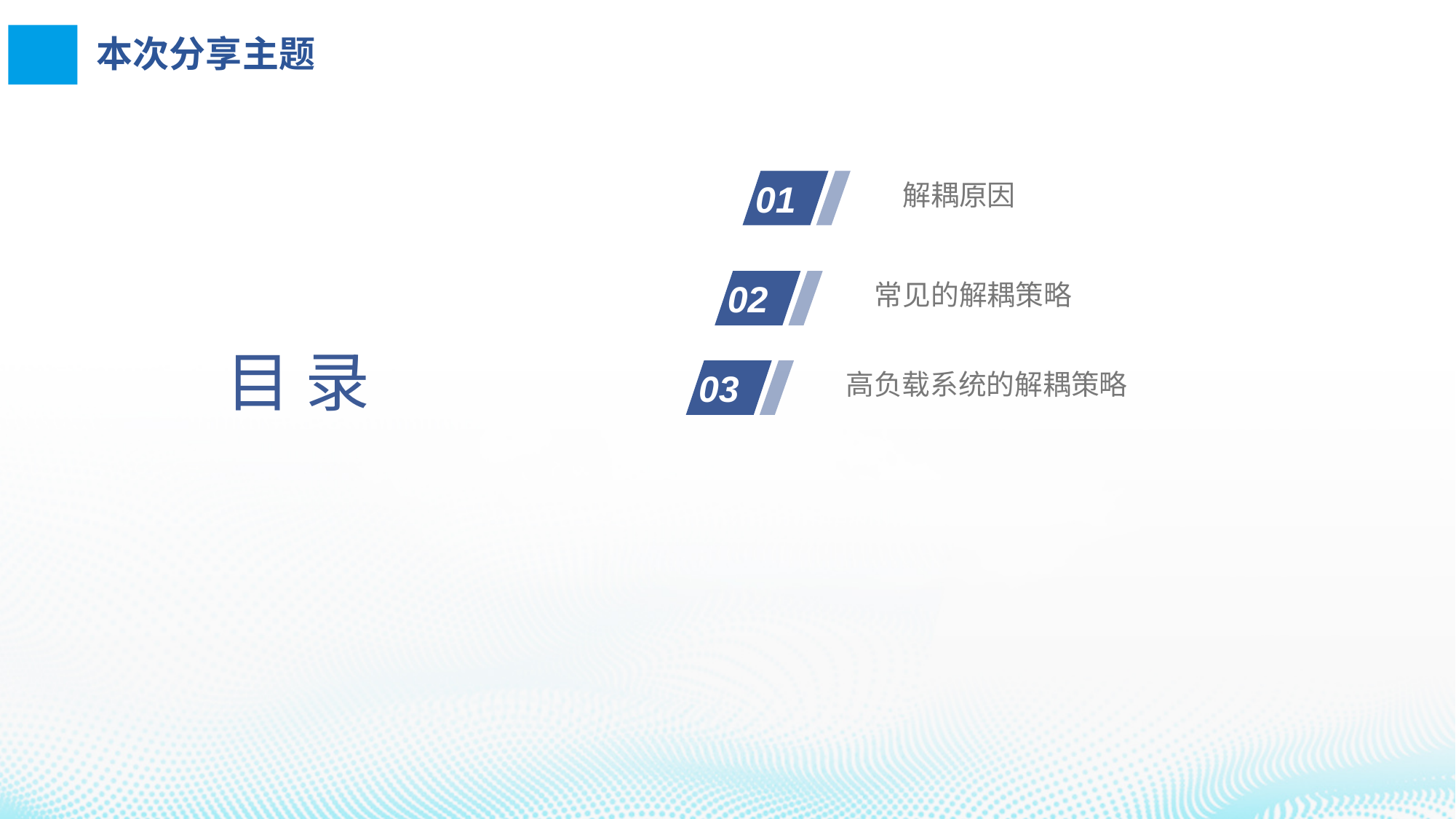

# 本次分享主题

01
解耦原因

02
常见的解耦策略
目 录

03
高负载系统的解耦策略